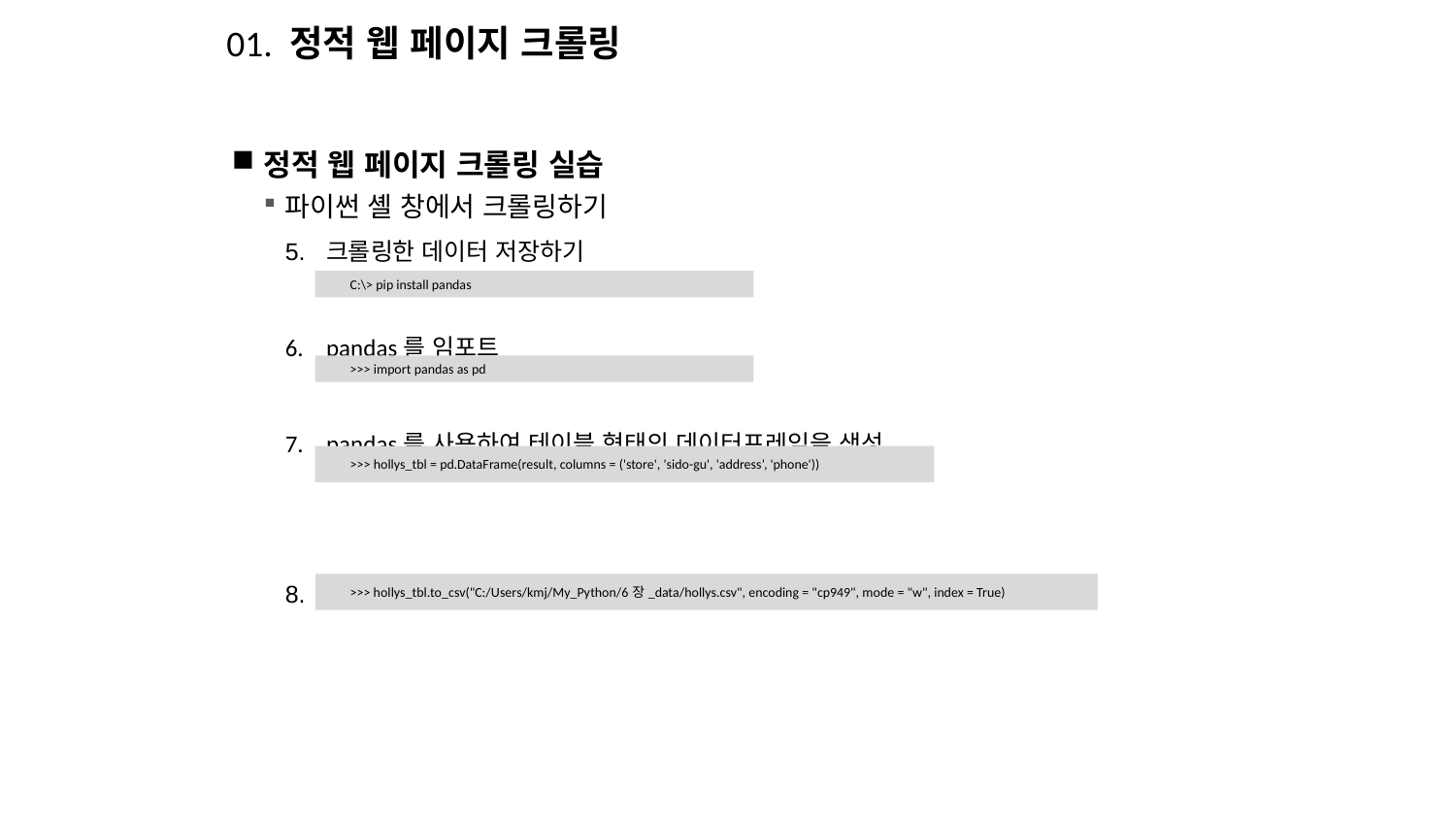

# 01. 정적 웹 페이지 크롤링
정적 웹 페이지 크롤링 실습
파이썬 셸 창에서 크롤링하기
크롤링한 데이터 저장하기

pandas를 임포트

pandas를 사용하여 테이블 형태의 데이터프레임을 생성

테이블을 CSV 파일로 저장

C:\> pip install pandas

>>> import pandas as pd
>>> hollys_tbl = pd.DataFrame(result, columns = ('store', 'sido-gu', 'address’, 'phone'))

>>> hollys_tbl.to_csv("C:/Users/kmj/My_Python/6장_data/hollys.csv", encoding = "cp949", mode = "w", index = True)